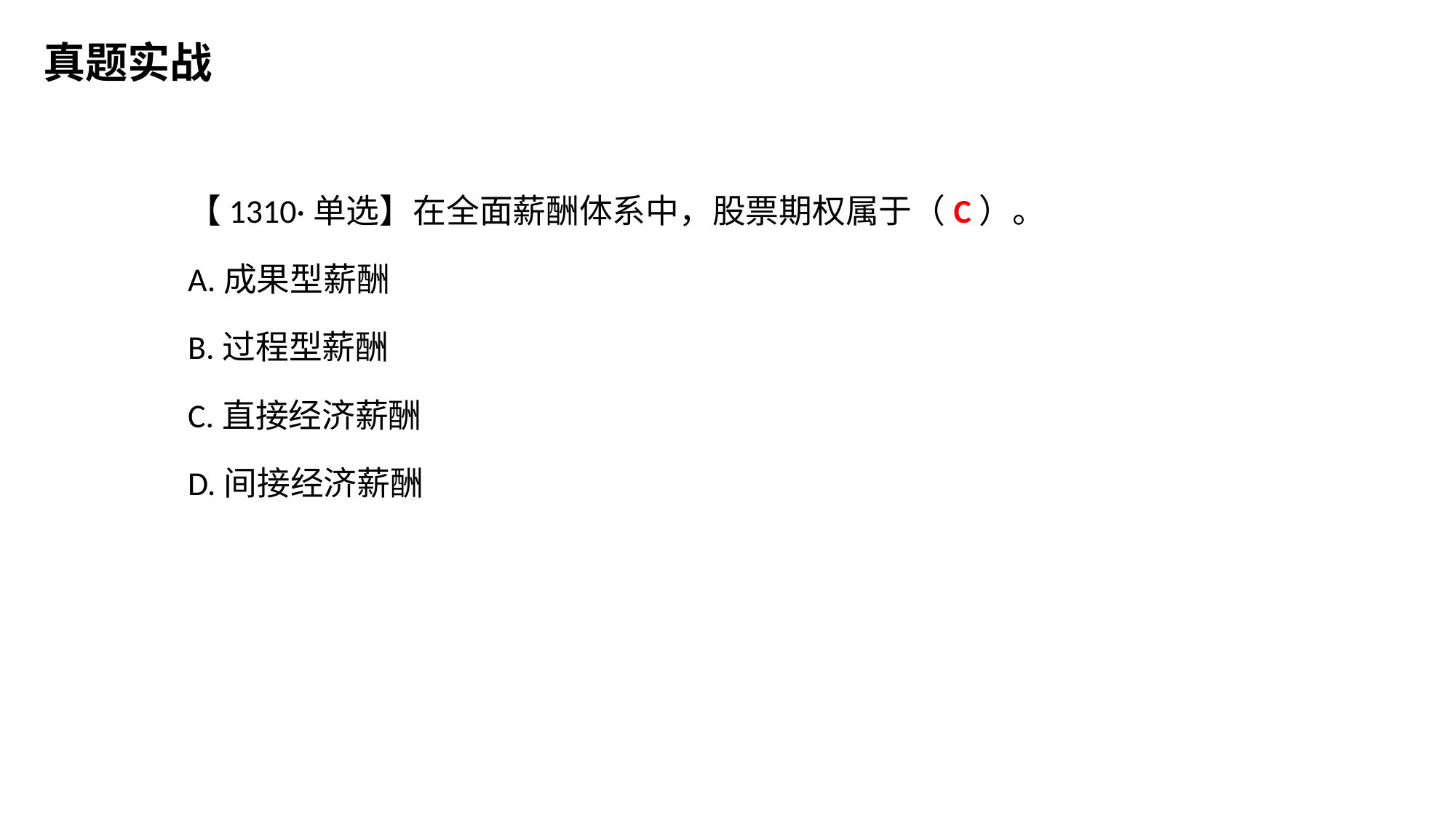

真题实战
【1310·单选】在全面薪酬体系中，股票期权属于（C）。
A.成果型薪酬
B.过程型薪酬
C.直接经济薪酬
D.间接经济薪酬